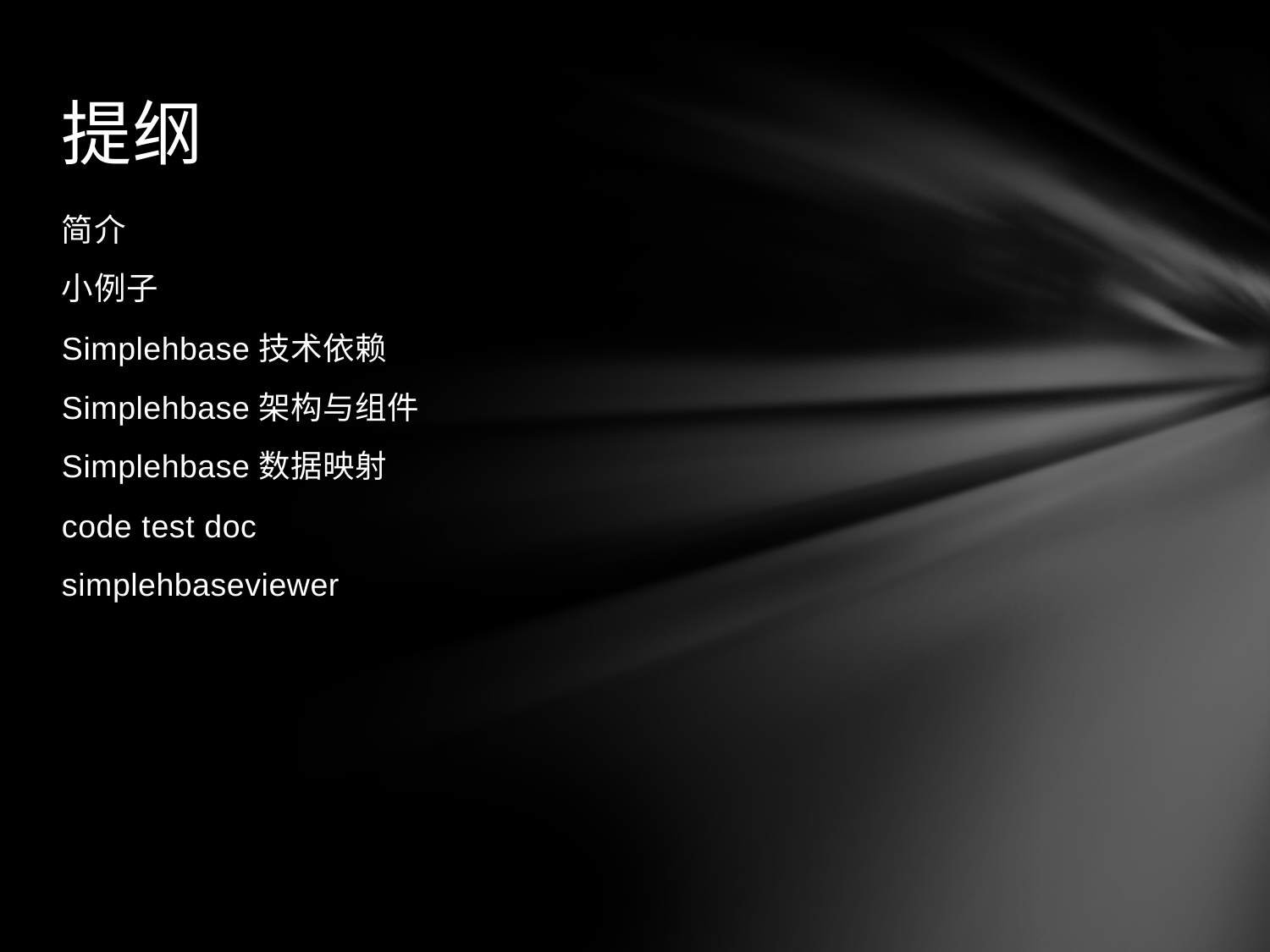

# 提纲
简介
小例子
Simplehbase技术依赖
Simplehbase架构与组件
Simplehbase数据映射
code test doc
simplehbaseviewer